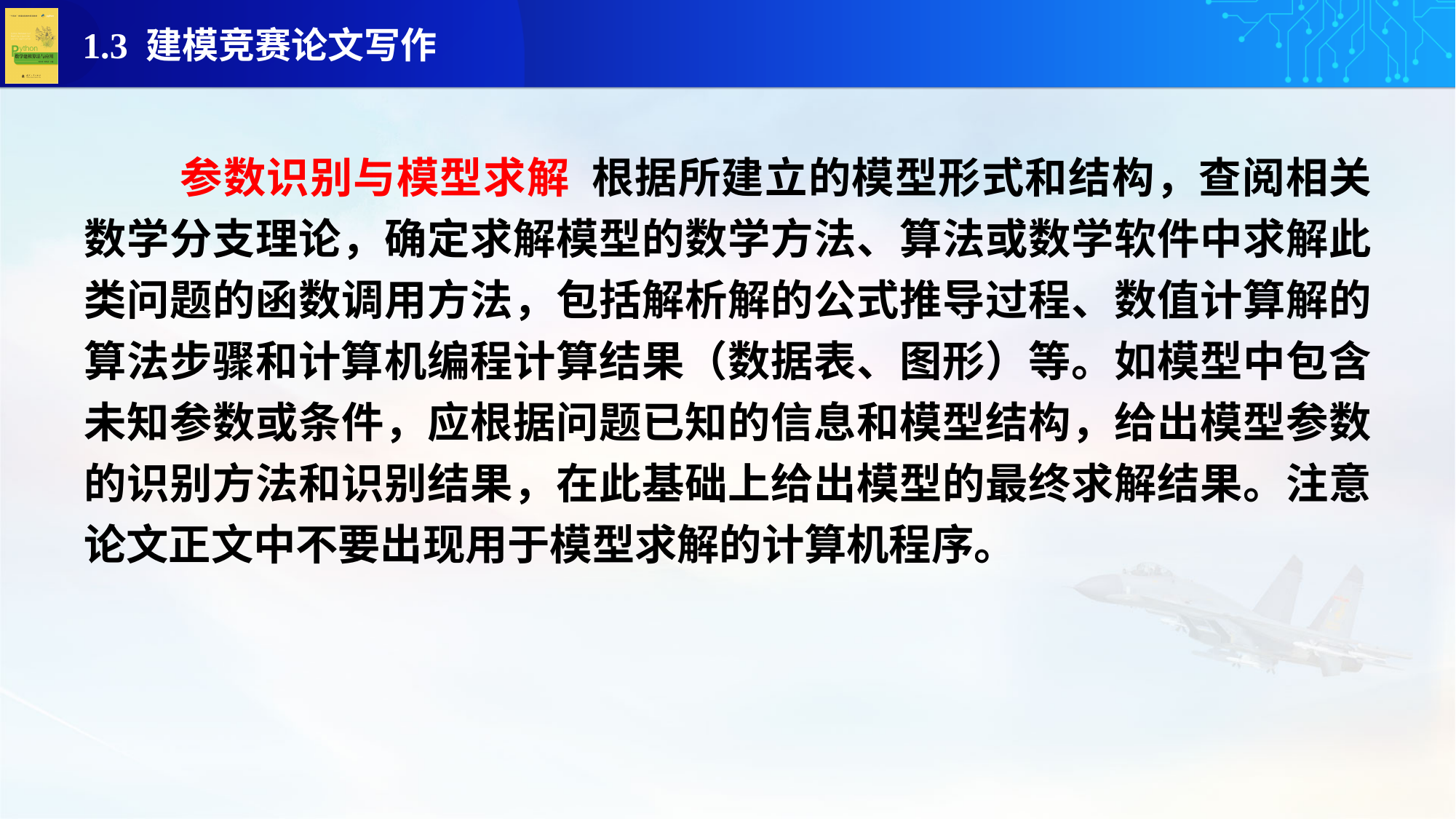

参数识别与模型求解  根据所建立的模型形式和结构，查阅相关数学分支理论，确定求解模型的数学方法、算法或数学软件中求解此类问题的函数调用方法，包括解析解的公式推导过程、数值计算解的算法步骤和计算机编程计算结果（数据表、图形）等。如模型中包含未知参数或条件，应根据问题已知的信息和模型结构，给出模型参数的识别方法和识别结果，在此基础上给出模型的最终求解结果。注意论文正文中不要出现用于模型求解的计算机程序。